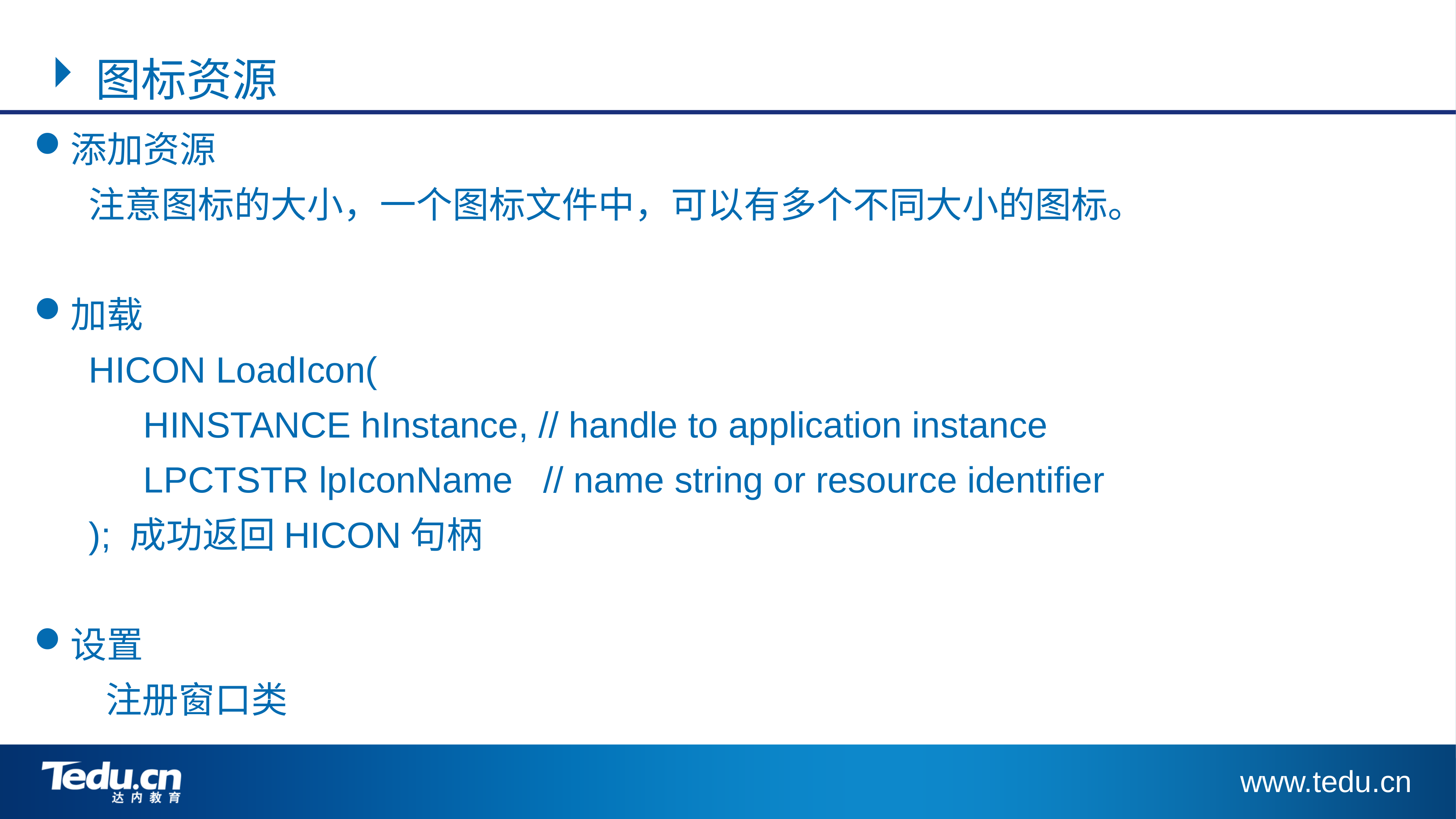

图标资源
添加资源
	注意图标的大小，一个图标文件中，可以有多个不同大小的图标。

加载
	HICON LoadIcon(
		HINSTANCE hInstance, // handle to application instance
		LPCTSTR lpIconName   // name string or resource identifier
	); 成功返回HICON句柄

设置
	 注册窗口类